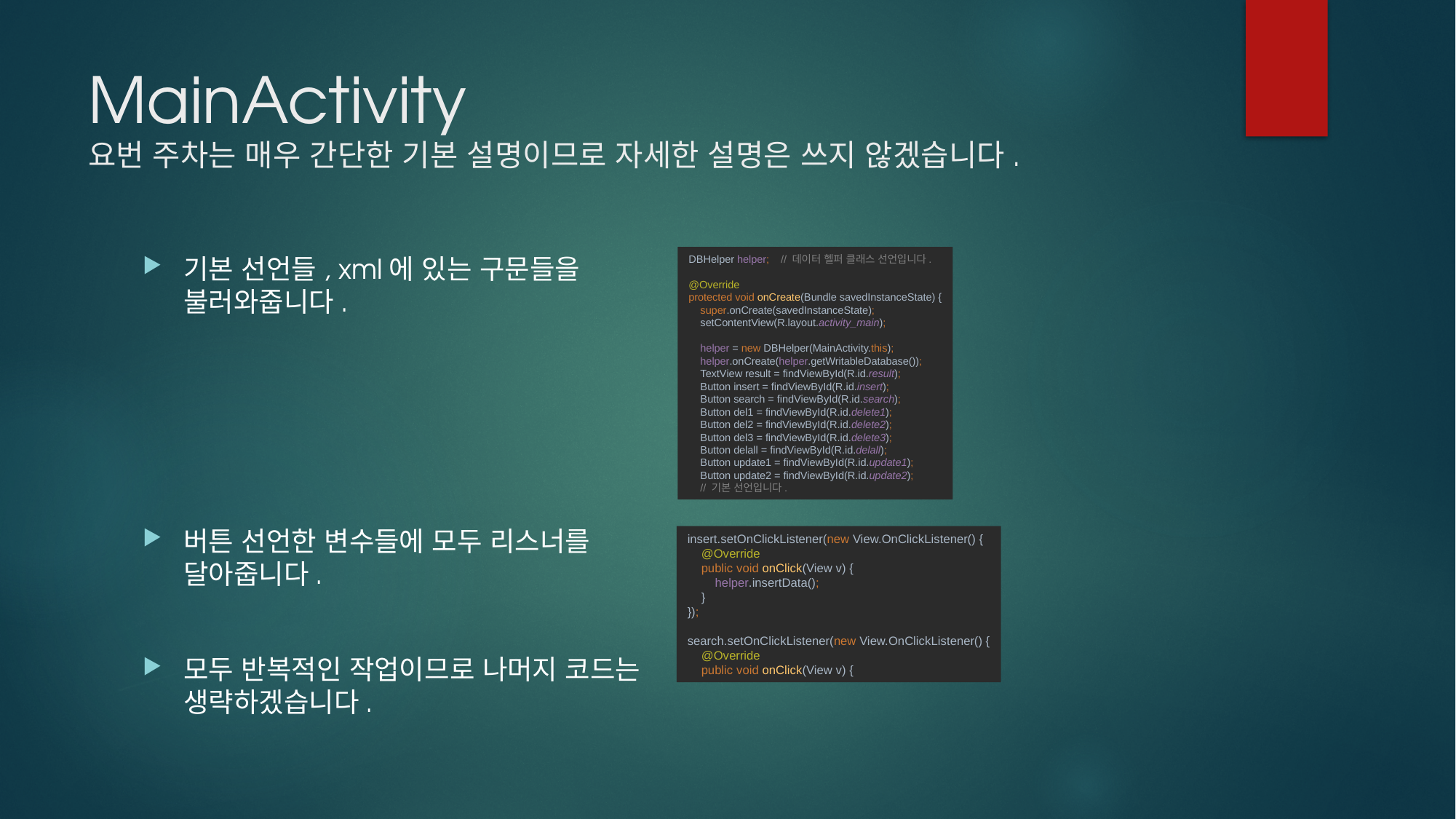

# MainActivity 요번 주차는 매우 간단한 기본 설명이므로 자세한 설명은 쓰지 않겠습니다.

DBHelper helper;    // 데이터 헬퍼 클래스 선언입니다.
@Override
protected void onCreate(Bundle savedInstanceState) {
    super.onCreate(savedInstanceState);
    setContentView(R.layout.activity_main);
    helper = new DBHelper(MainActivity.this);
    helper.onCreate(helper.getWritableDatabase());
    TextView result = findViewById(R.id.result);
    Button insert = findViewById(R.id.insert);
    Button search = findViewById(R.id.search);
    Button del1 = findViewById(R.id.delete1);
    Button del2 = findViewById(R.id.delete2);
    Button del3 = findViewById(R.id.delete3);
    Button delall = findViewById(R.id.delall);
    Button update1 = findViewById(R.id.update1);
    Button update2 = findViewById(R.id.update2);
    // 기본 선언입니다.
기본 선언들, xml에 있는 구문들을 불러와줍니다.

버튼 선언한 변수들에 모두 리스너를 달아줍니다.

모두 반복적인 작업이므로 나머지 코드는 생략하겠습니다.

insert.setOnClickListener(new View.OnClickListener() {
    @Override
    public void onClick(View v) {
        helper.insertData();
    }
});
search.setOnClickListener(new View.OnClickListener() {
    @Override
    public void onClick(View v) {